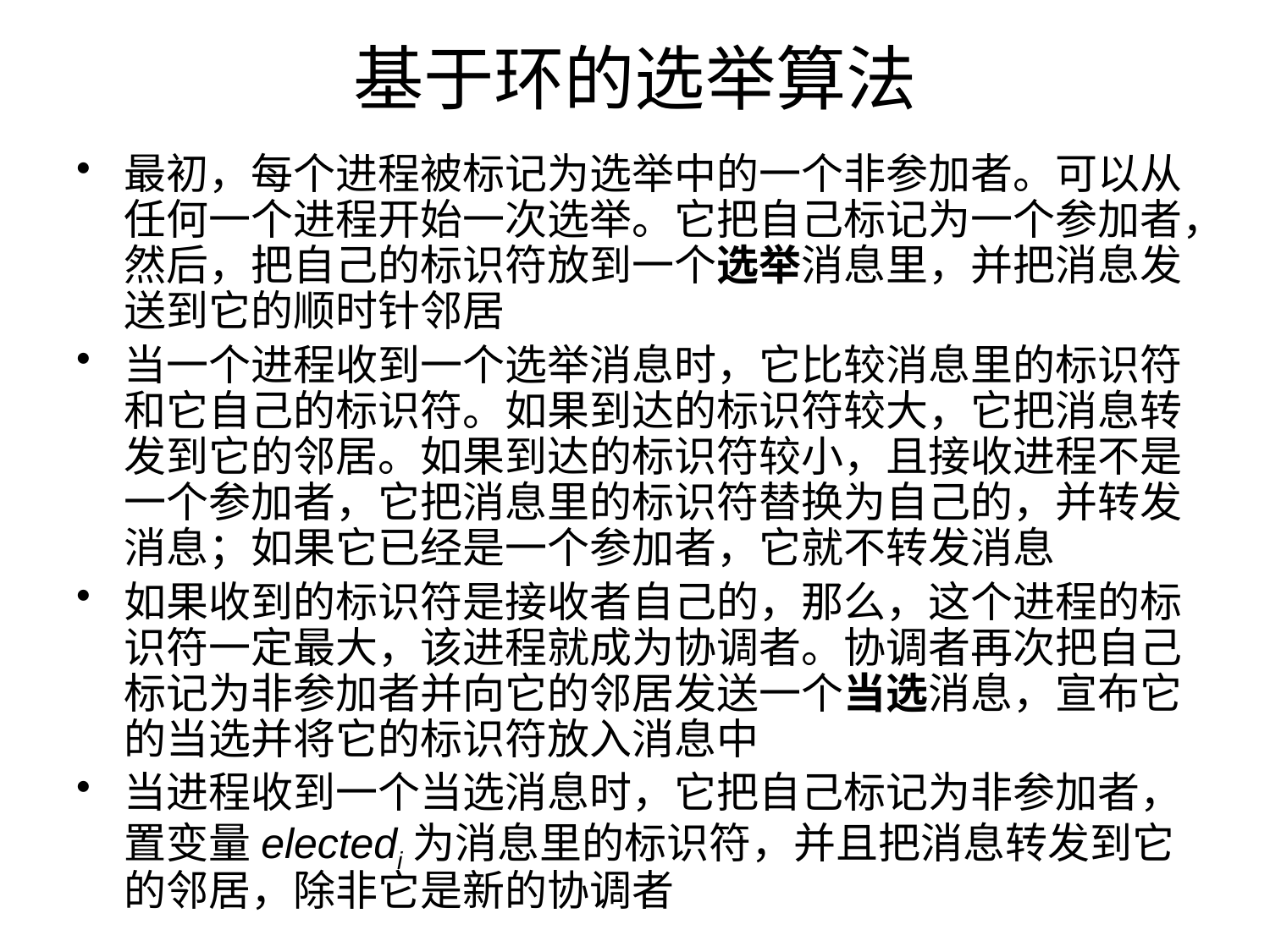

# 基于环的选举算法
最初，每个进程被标记为选举中的一个非参加者。可以从任何一个进程开始一次选举。它把自己标记为一个参加者，然后，把自己的标识符放到一个选举消息里，并把消息发送到它的顺时针邻居
当一个进程收到一个选举消息时，它比较消息里的标识符和它自己的标识符。如果到达的标识符较大，它把消息转发到它的邻居。如果到达的标识符较小，且接收进程不是一个参加者，它把消息里的标识符替换为自己的，并转发消息；如果它已经是一个参加者，它就不转发消息
如果收到的标识符是接收者自己的，那么，这个进程的标识符一定最大，该进程就成为协调者。协调者再次把自己标记为非参加者并向它的邻居发送一个当选消息，宣布它的当选并将它的标识符放入消息中
当进程收到一个当选消息时，它把自己标记为非参加者，置变量electedi为消息里的标识符，并且把消息转发到它的邻居，除非它是新的协调者